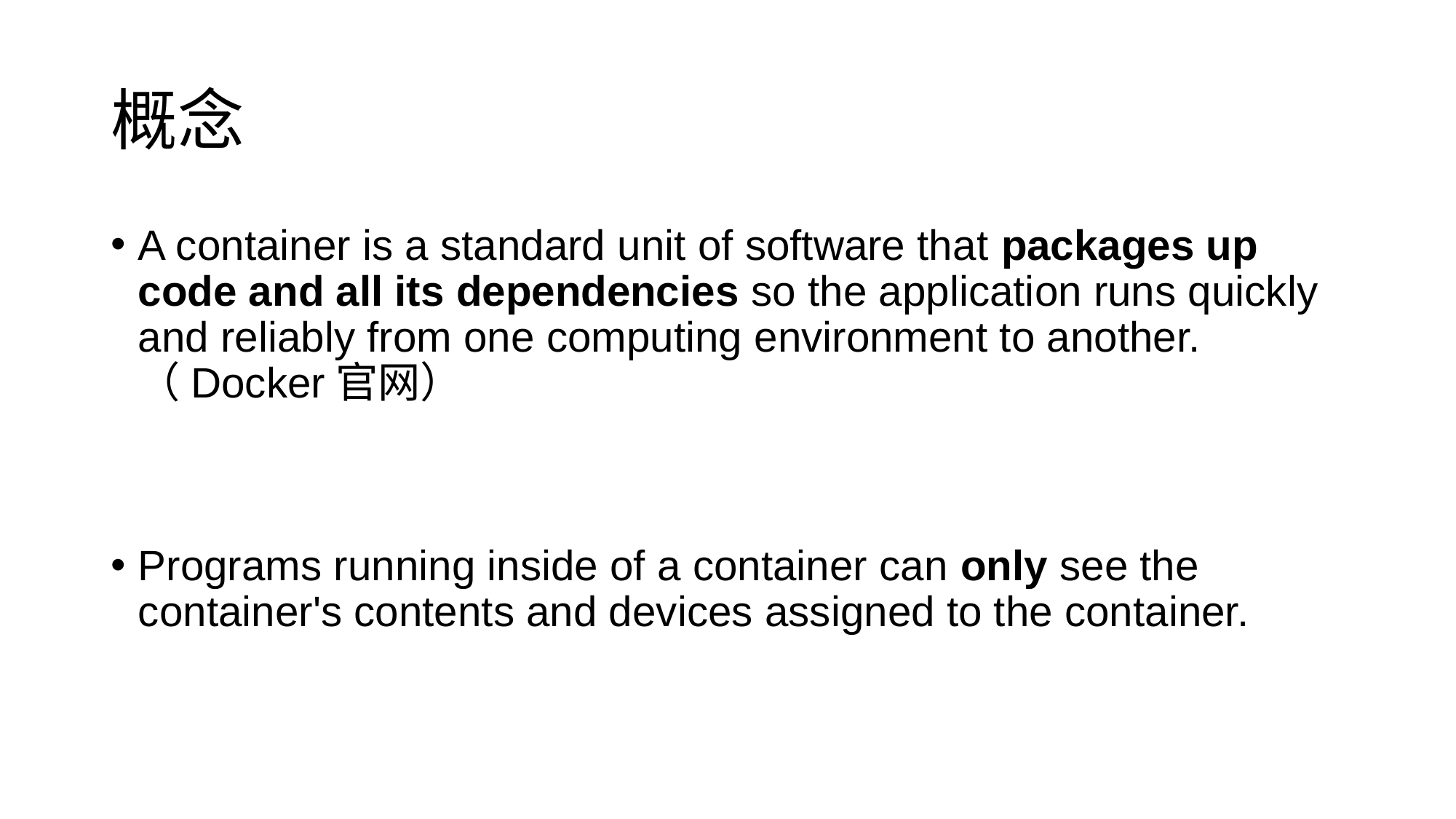

# 概念
A container is a standard unit of software that packages up code and all its dependencies so the application runs quickly and reliably from one computing environment to another.（Docker官网）

Programs running inside of a container can only see the container's contents and devices assigned to the container.